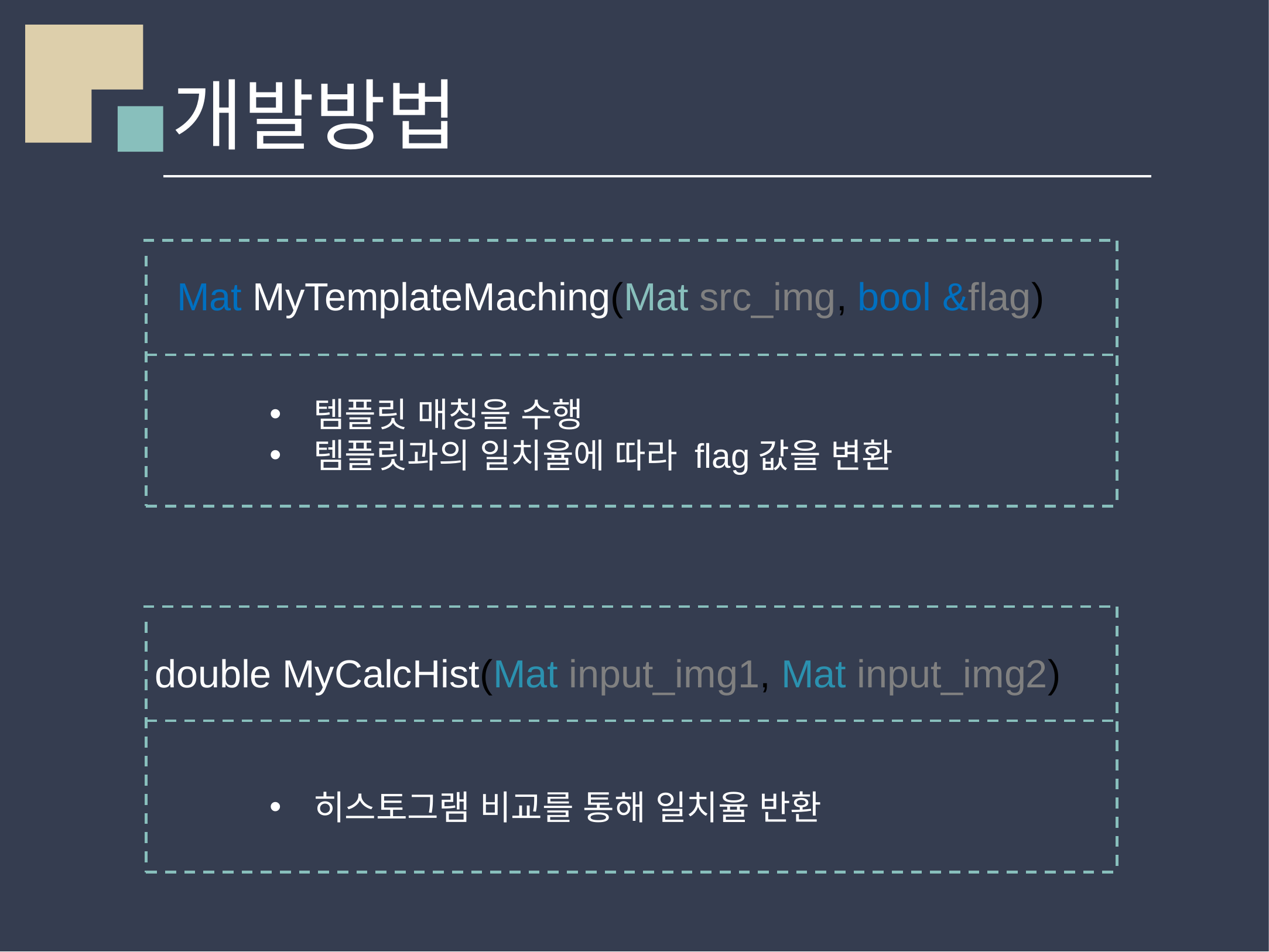

# 개발방법

Mat MyTemplateMaching(Mat src_img, bool &flag)
템플릿 매칭을 수행
템플릿과의 일치율에 따라 flag값을 변환

double MyCalcHist(Mat input_img1, Mat input_img2)
히스토그램 비교를 통해 일치율 반환
2018
9月